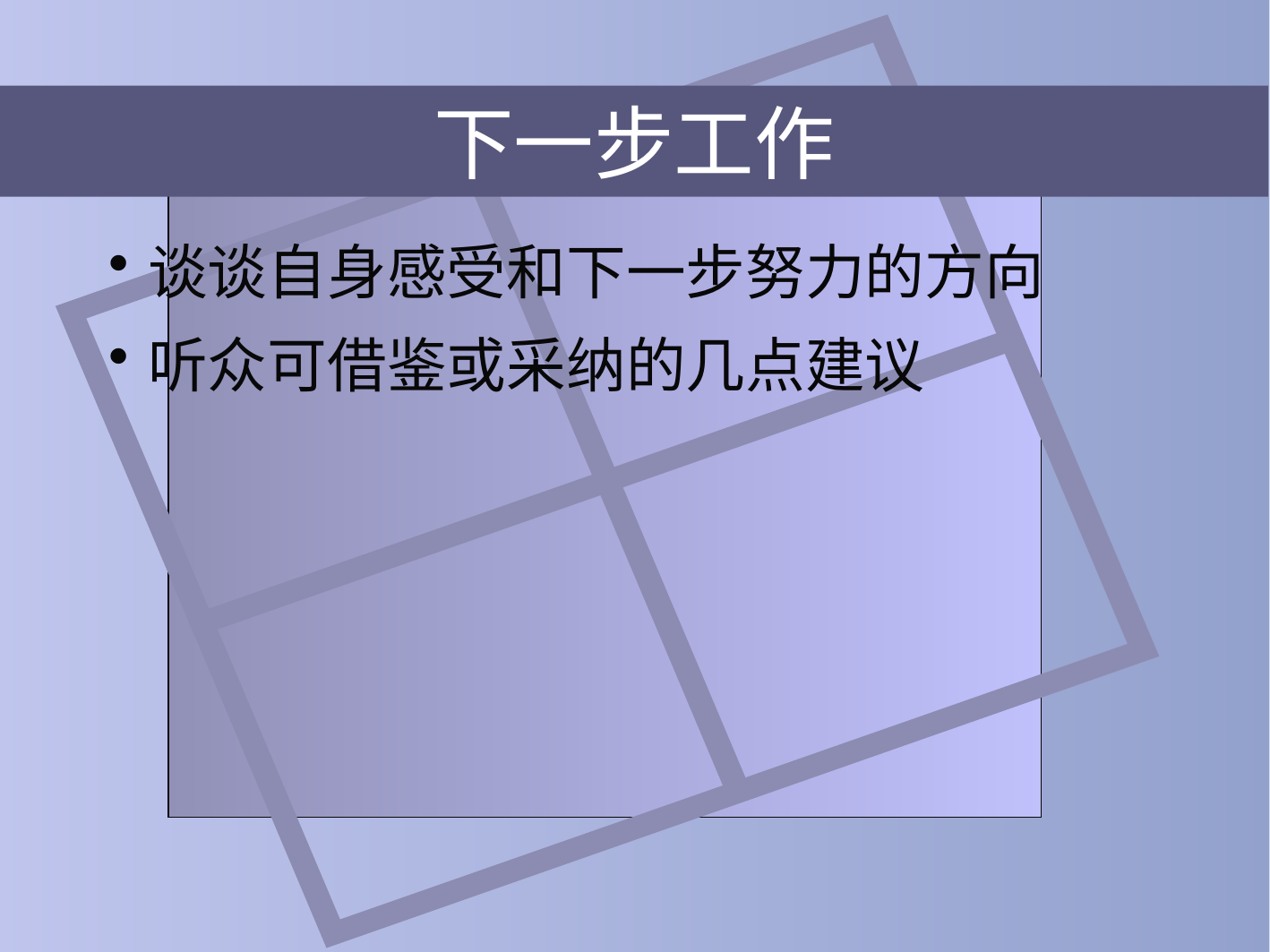

# 下一步工作
谈谈自身感受和下一步努力的方向
听众可借鉴或采纳的几点建议